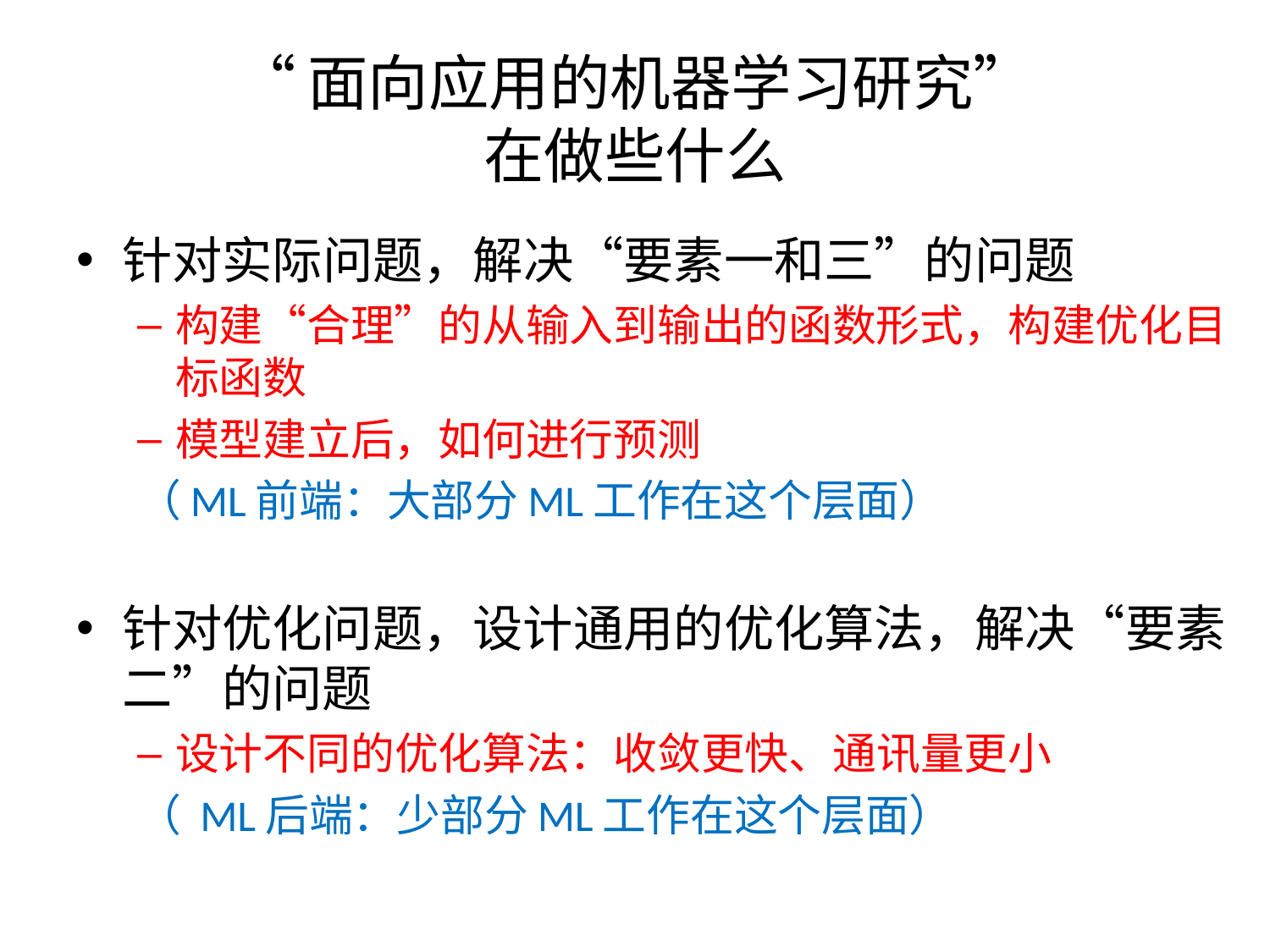

# “面向应用的机器学习研究” 在做些什么
针对实际问题，解决“要素一和三”的问题
构建“合理”的从输入到输出的函数形式，构建优化目标函数
模型建立后，如何进行预测
（ML前端：大部分ML工作在这个层面）

针对优化问题，设计通用的优化算法，解决“要素二”的问题
设计不同的优化算法：收敛更快、通讯量更小
（ ML后端：少部分ML工作在这个层面）